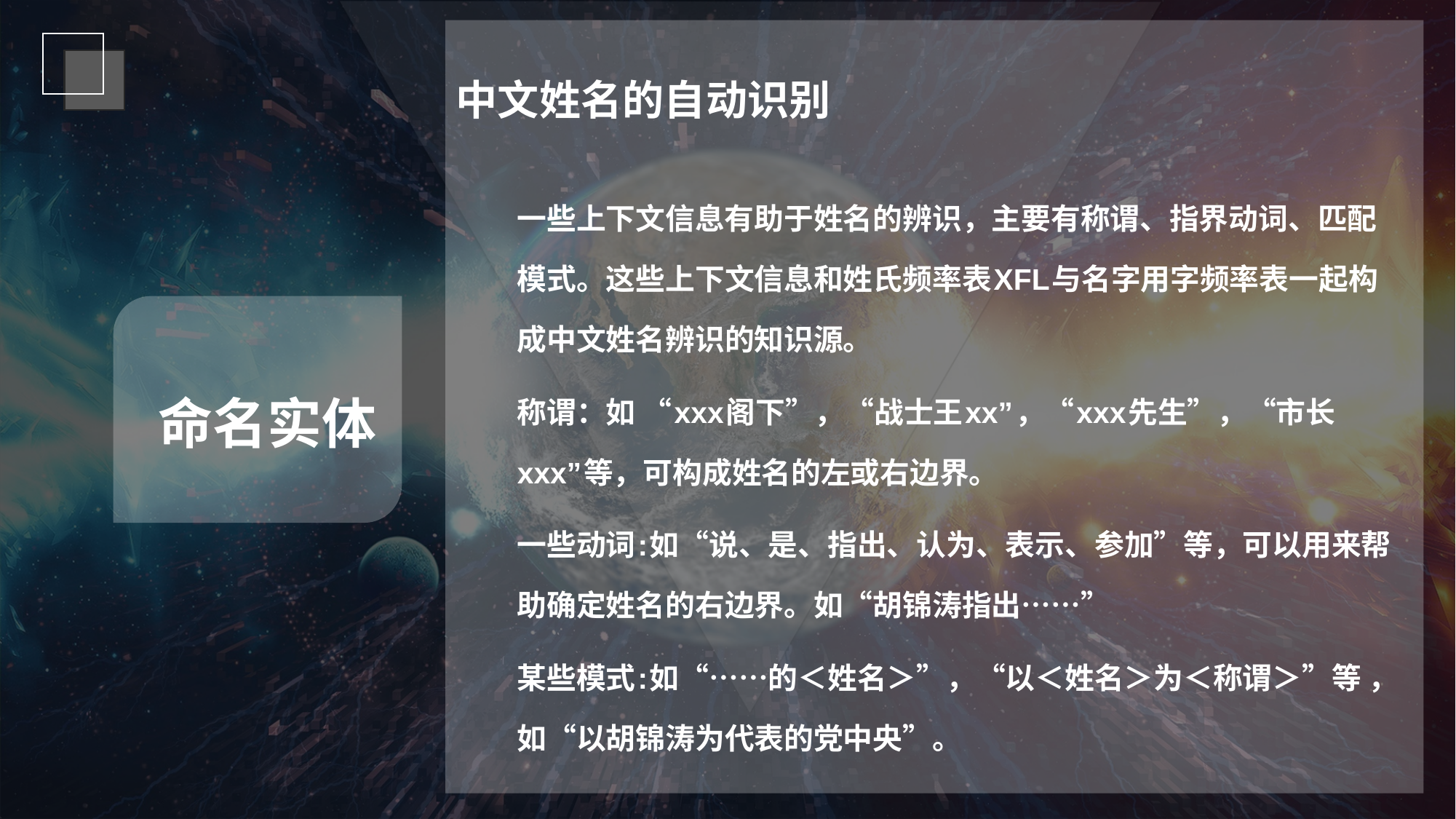

中文姓名的自动识别

一些上下文信息有助于姓名的辨识，主要有称谓、指界动词、匹配模式。这些上下文信息和姓氏频率表XFL与名字用字频率表一起构成中文姓名辨识的知识源。
称谓：如 “xxx阁下”，“战士王xx”，“xxx先生”，“市长xxx”等，可构成姓名的左或右边界。
一些动词:如“说、是、指出、认为、表示、参加”等，可以用来帮助确定姓名的右边界。如“胡锦涛指出……”
某些模式:如“……的＜姓名＞”，“以＜姓名＞为＜称谓＞”等 ，如“以胡锦涛为代表的党中央”。

命名实体